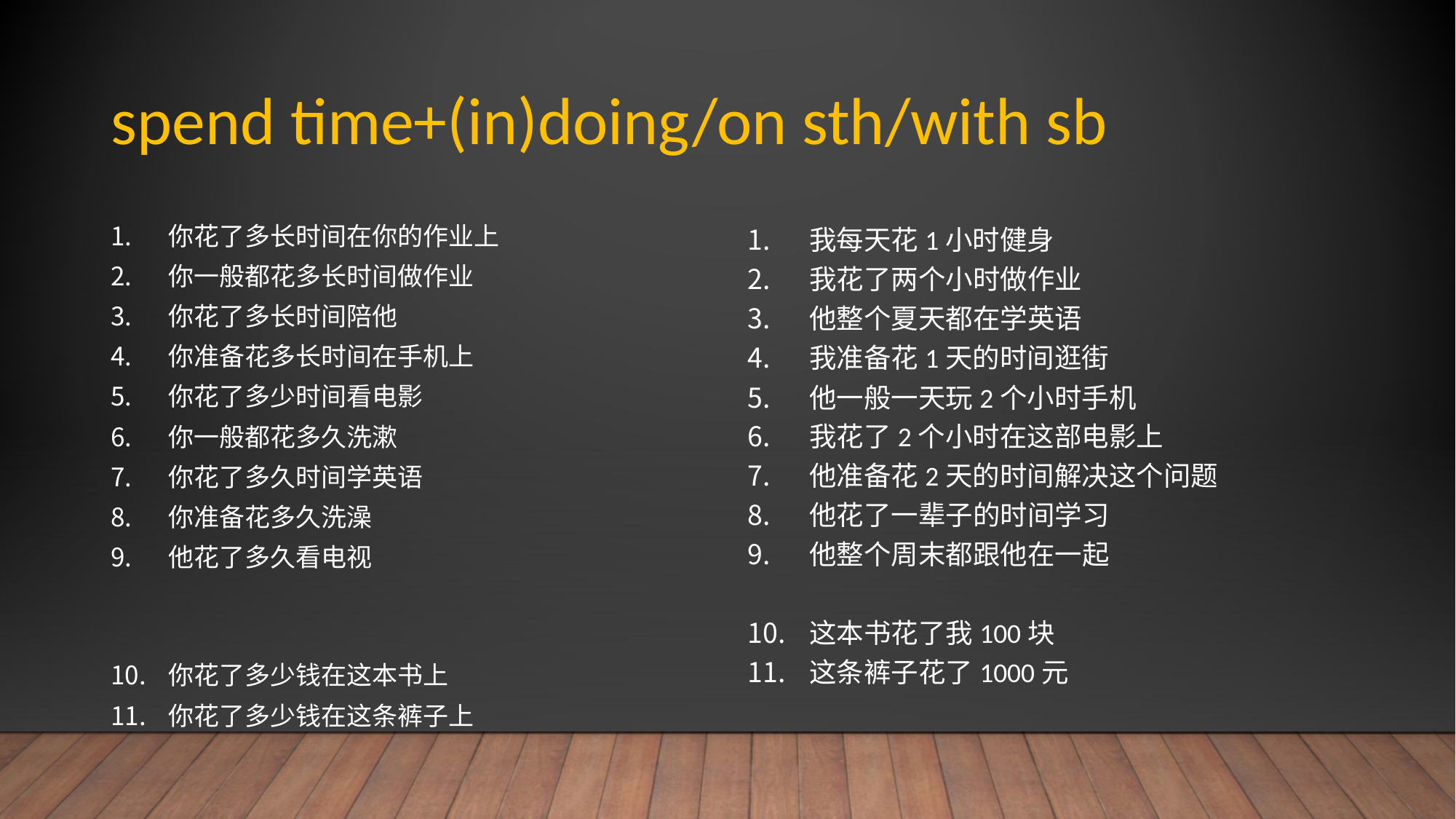

# spend time+(in)doing/on sth/with sb
我每天花1小时健身
我花了两个小时做作业
他整个夏天都在学英语
我准备花1天的时间逛街
他一般一天玩2个小时手机
我花了2个小时在这部电影上
他准备花2天的时间解决这个问题
他花了一辈子的时间学习
他整个周末都跟他在一起

这本书花了我100块
这条裤子花了1000元
你花了多长时间在你的作业上
你一般都花多长时间做作业
你花了多长时间陪他
你准备花多长时间在手机上
你花了多少时间看电影
你一般都花多久洗漱
你花了多久时间学英语
你准备花多久洗澡
他花了多久看电视

你花了多少钱在这本书上
你花了多少钱在这条裤子上